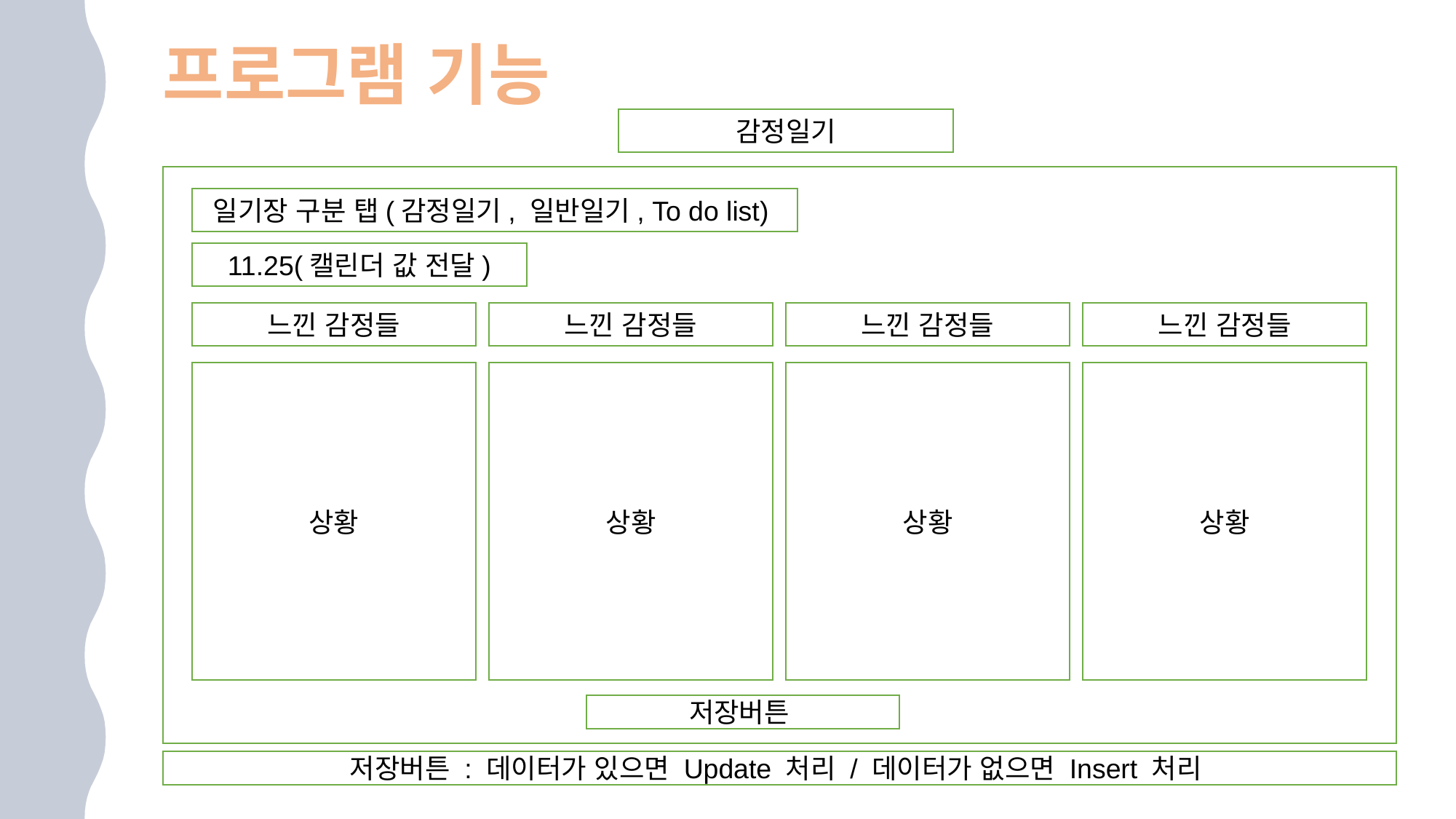

# 프로그램 기능
감정일기

일기장 구분 탭(감정일기, 일반일기, To do list)
11.25(캘린더 값 전달)
느낀 감정들
느낀 감정들
느낀 감정들
느낀 감정들
상황
상황
상황
상황
저장버튼
저장버튼 : 데이터가 있으면 Update 처리 / 데이터가 없으면 Insert 처리